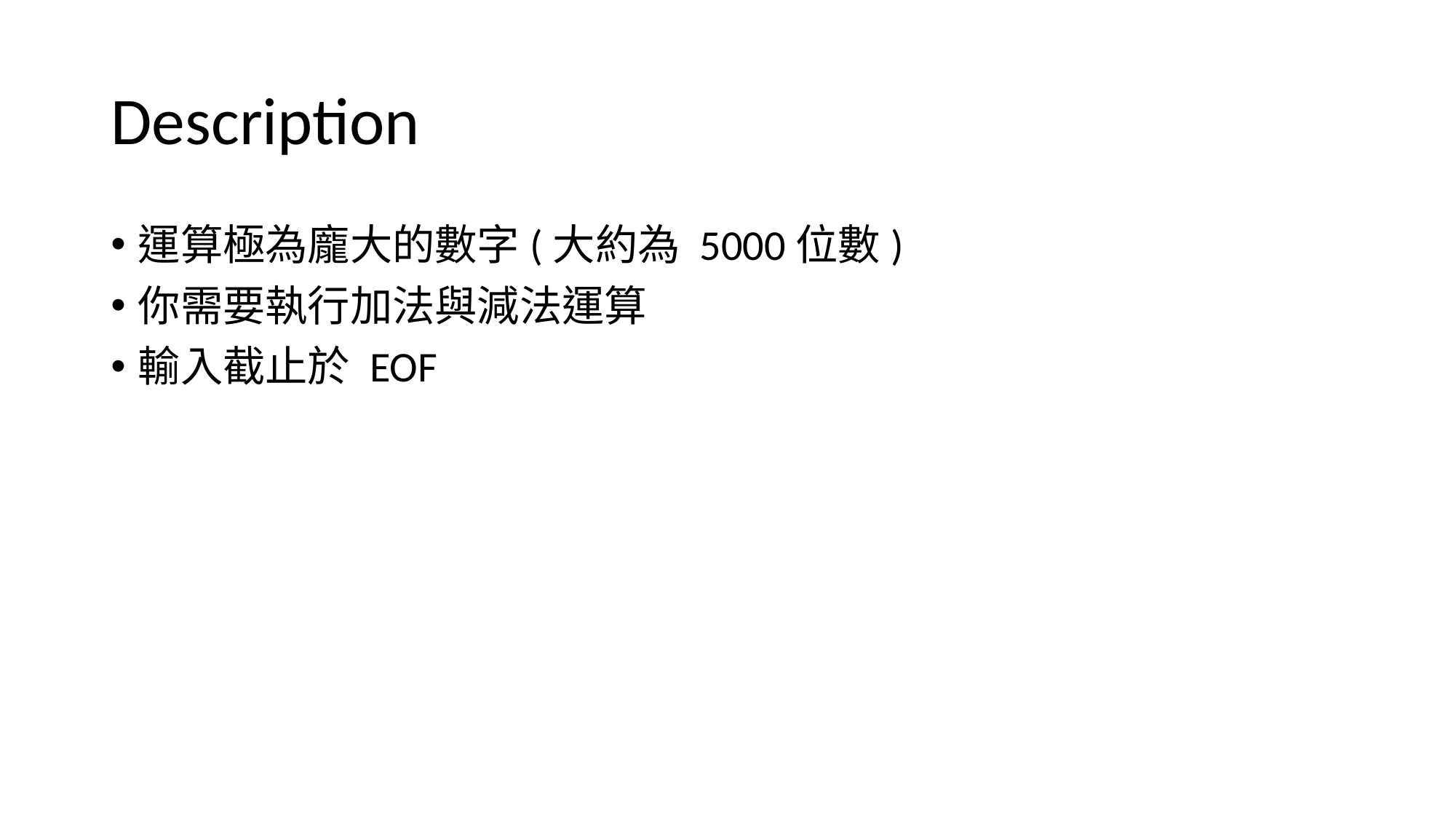

# Description
運算極為龐大的數字(大約為 5000位數)
你需要執行加法與減法運算
輸入截止於 EOF